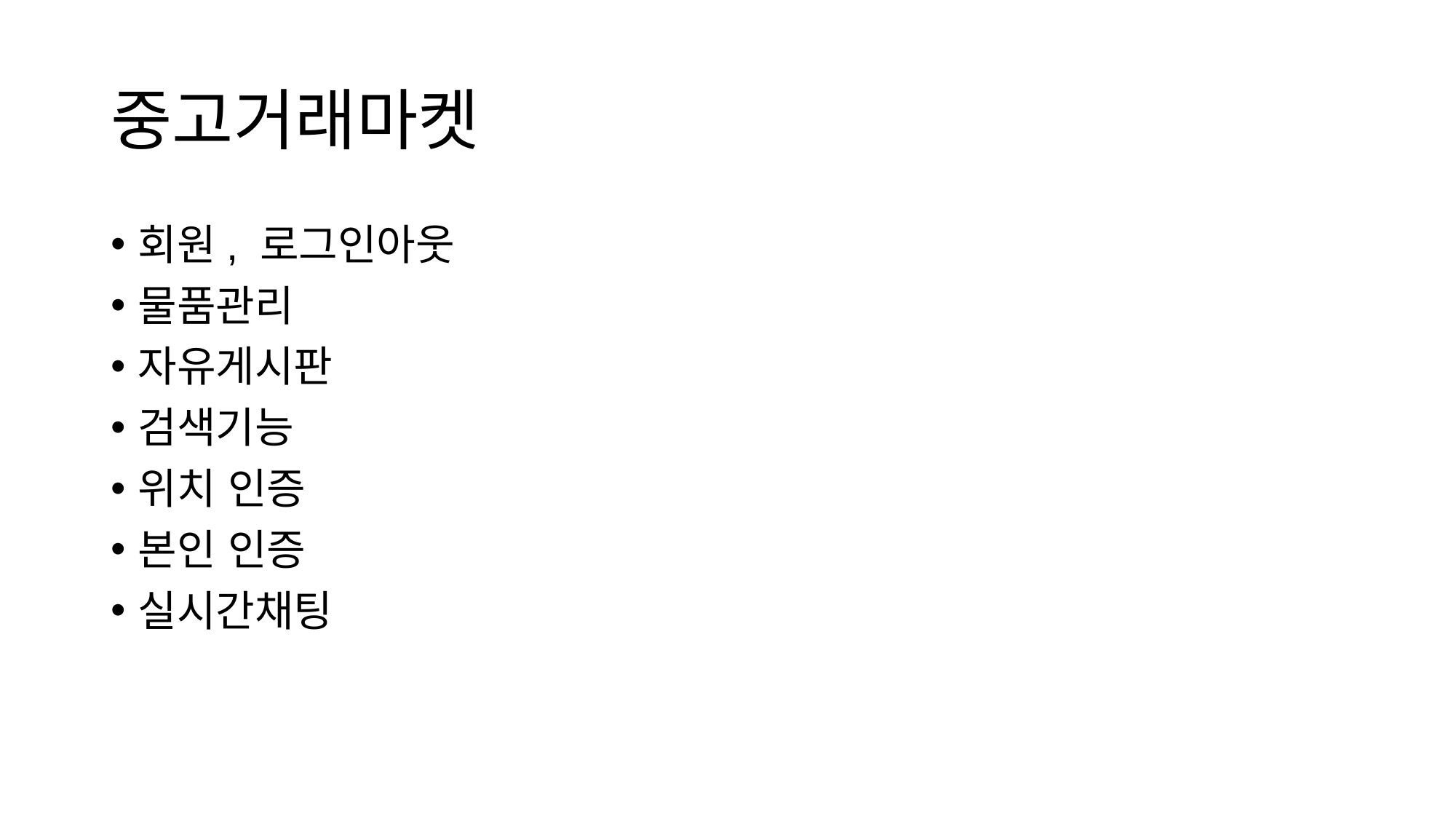

# 중고거래마켓
회원, 로그인아웃
물품관리
자유게시판
검색기능
위치 인증
본인 인증
실시간채팅